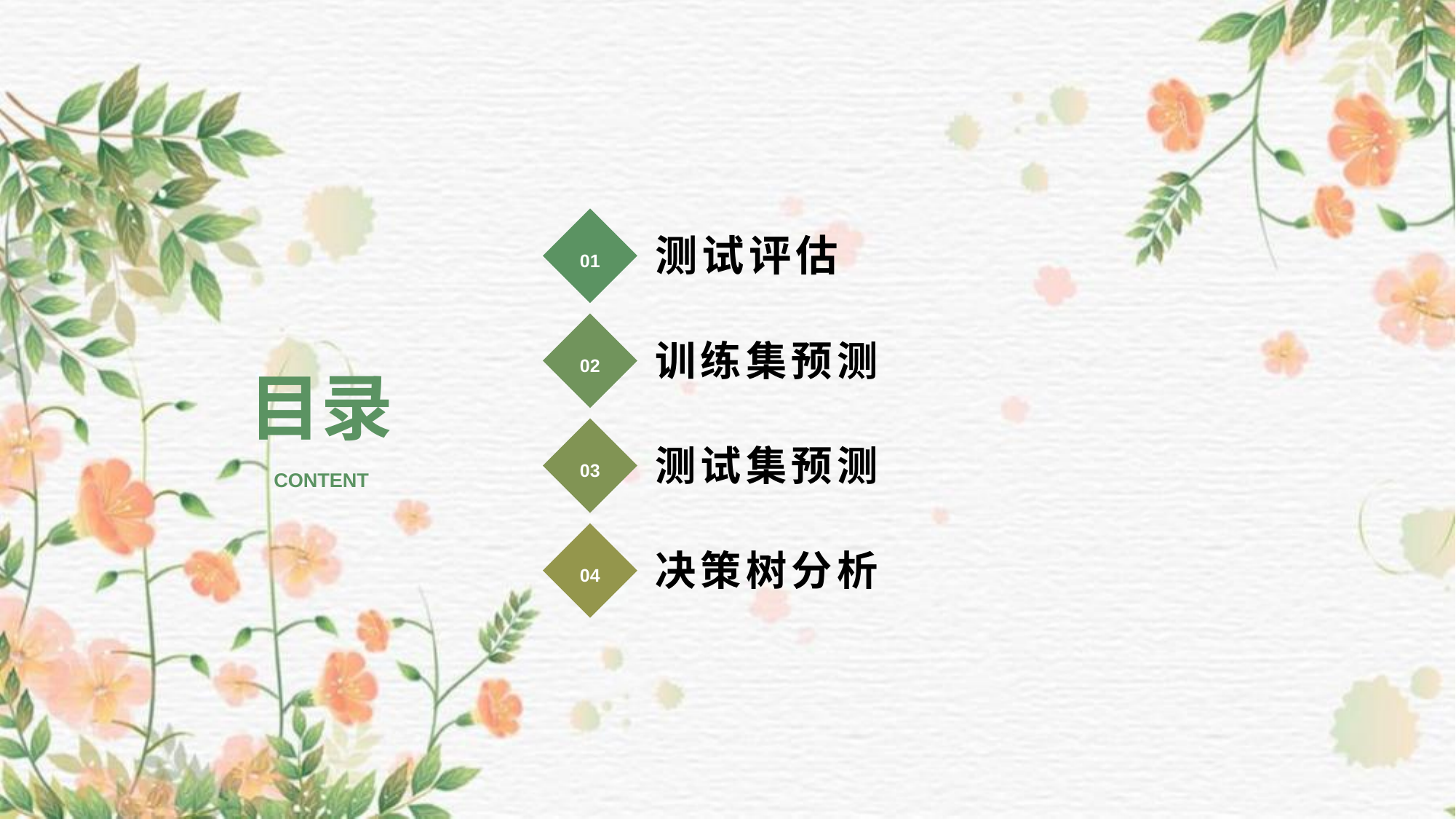

01
测试评估
02
目录
训练集预测
03
测试集预测
CONTENT
04

决策树分析